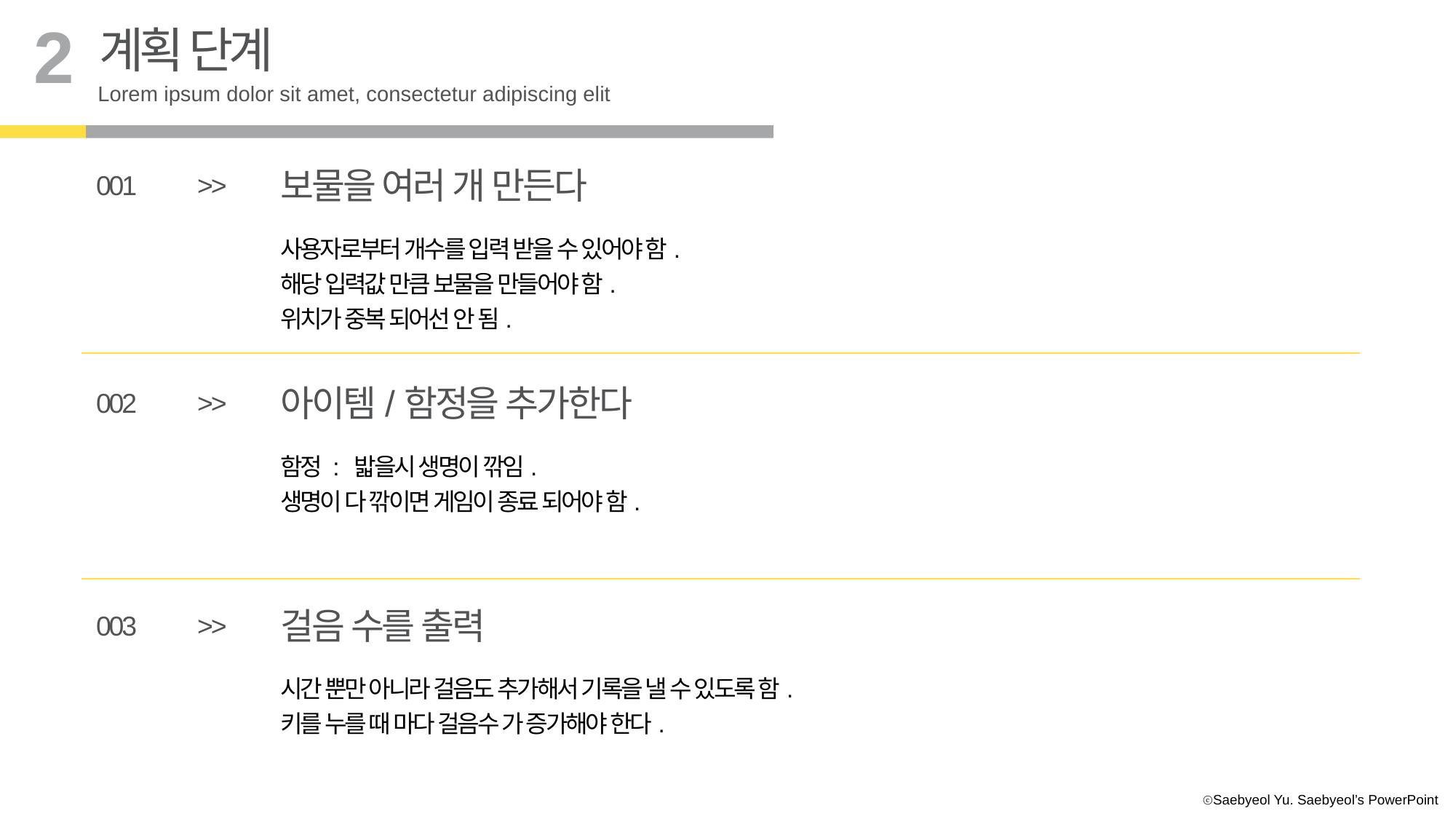

2
계획 단계
Lorem ipsum dolor sit amet, consectetur adipiscing elit

보물을 여러 개 만든다
001
>>
사용자로부터 개수를 입력 받을 수 있어야 함.
해당 입력값 만큼 보물을 만들어야 함.
위치가 중복 되어선 안 됨.
아이템/함정을 추가한다
002
>>
함정 :  밟을시 생명이 깎임.
생명이 다 깎이면 게임이 종료 되어야 함.
걸음 수를 출력
003
>>
시간 뿐만 아니라 걸음도 추가해서 기록을 낼 수 있도록 함.
키를 누를 때 마다 걸음수 가 증가해야 한다.